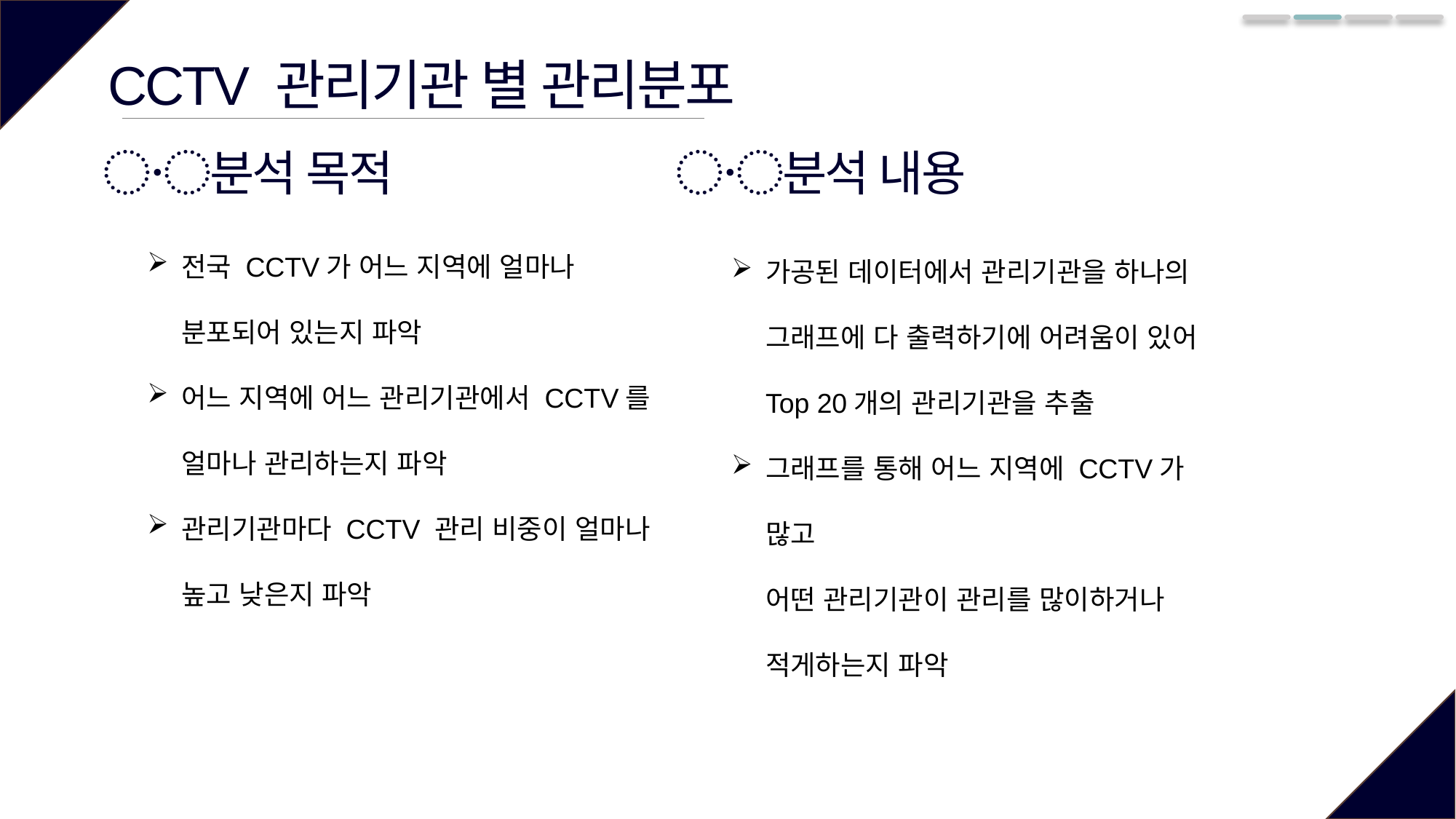

CCTV 관리기관 별 관리분포
〮분석 내용
〮분석 목적
전국 CCTV가 어느 지역에 얼마나 분포되어 있는지 파악
어느 지역에 어느 관리기관에서 CCTV를 얼마나 관리하는지 파악
관리기관마다 CCTV 관리 비중이 얼마나 높고 낮은지 파악
가공된 데이터에서 관리기관을 하나의 그래프에 다 출력하기에 어려움이 있어 Top 20개의 관리기관을 추출
그래프를 통해 어느 지역에 CCTV가 많고
어떤 관리기관이 관리를 많이하거나 적게하는지 파악